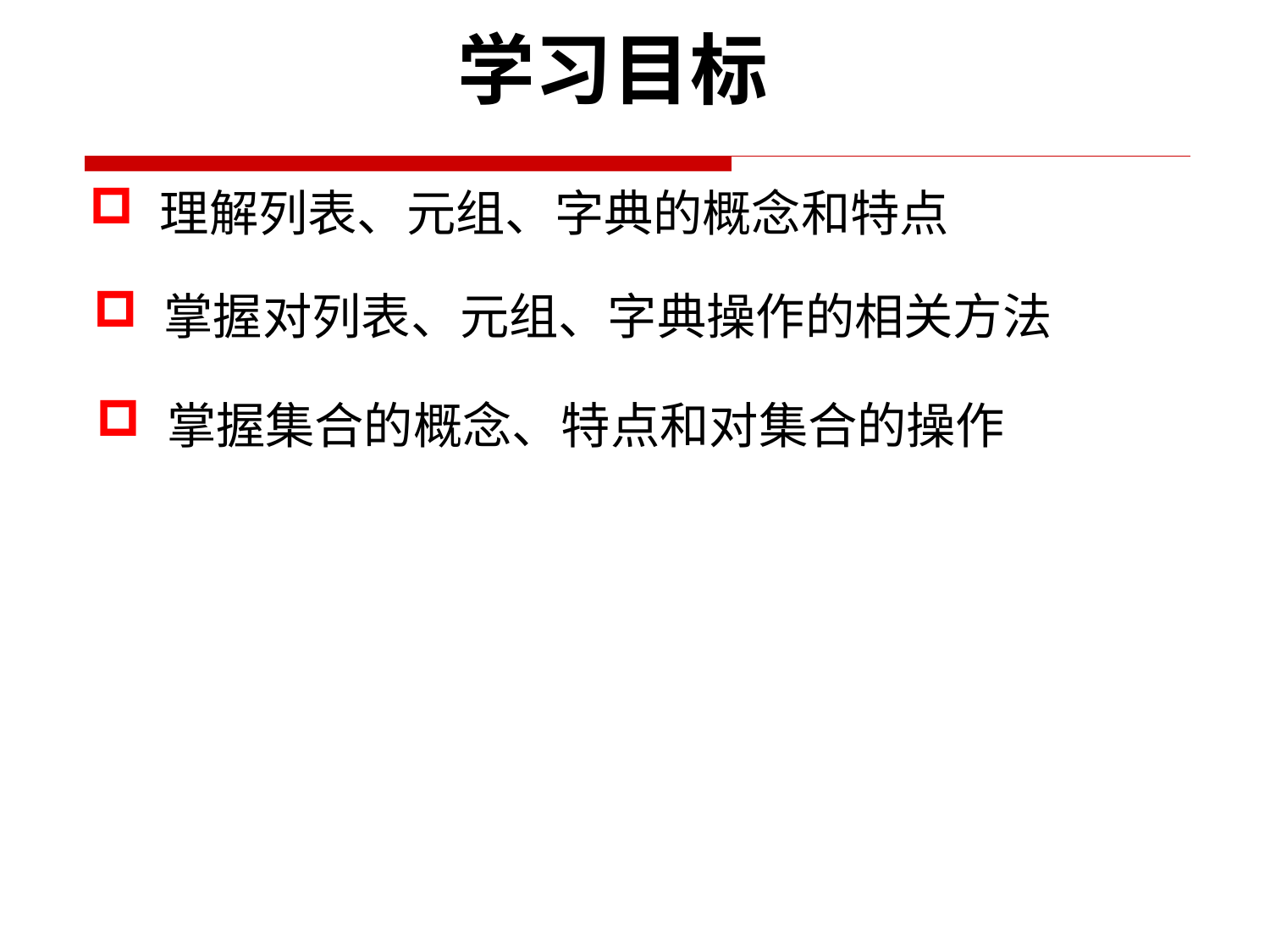

学习目标
 理解列表、元组、字典的概念和特点

 掌握对列表、元组、字典操作的相关方法
 掌握集合的概念、特点和对集合的操作